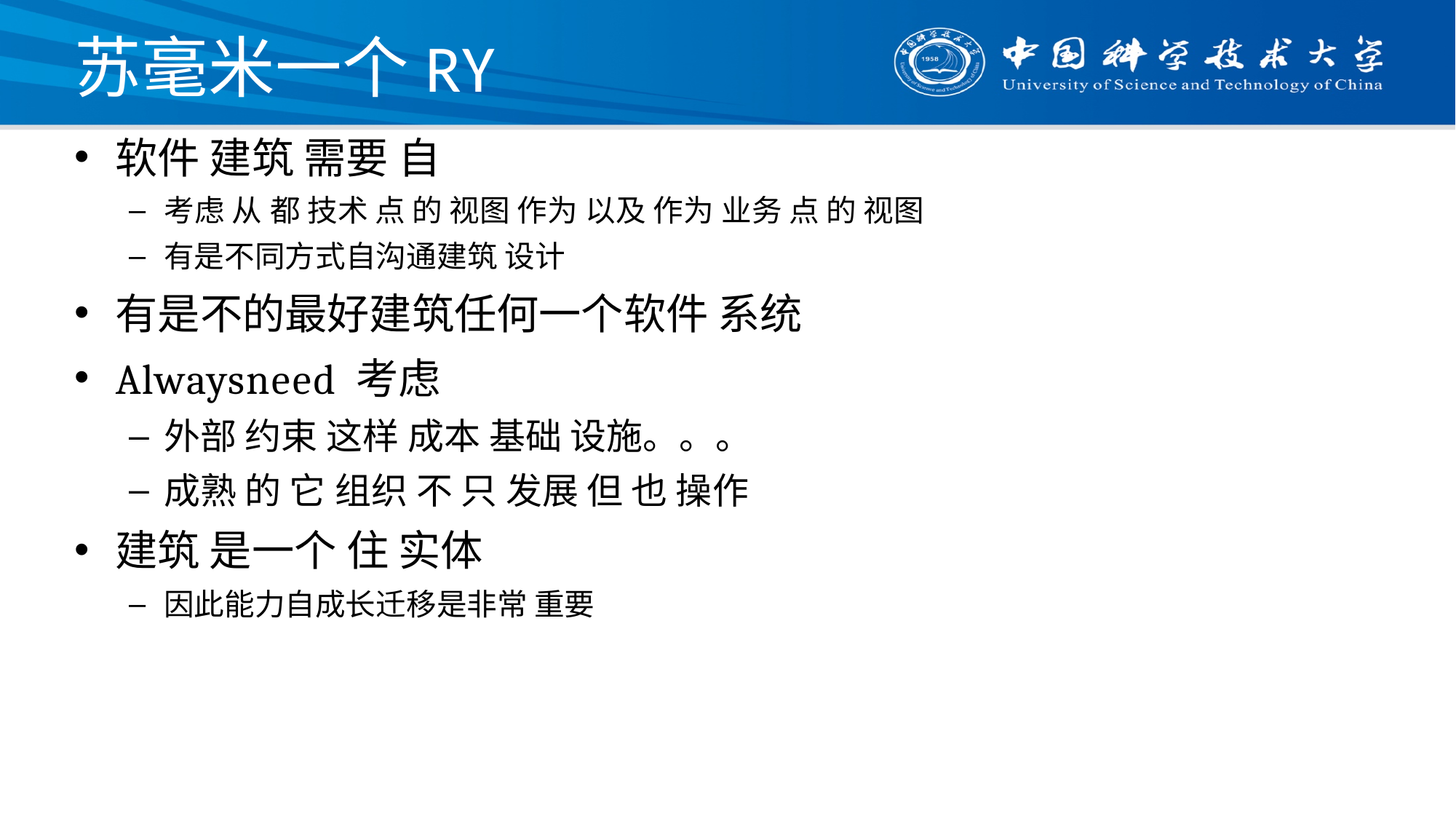

# 苏毫米一个RY
软件 建筑 需要 自
考虑 从 都 技术 点 的 视图 作为 以及 作为 业务 点 的 视图
有是不同方式自沟通建筑 设计
有是不的最好建筑任何一个软件 系统
Alwaysneed 考虑
外部 约束 这样 成本 基础 设施。。。
成熟 的 它 组织 不 只 发展 但 也 操作
建筑 是一个 住 实体
因此能力自成长迁移是非常 重要